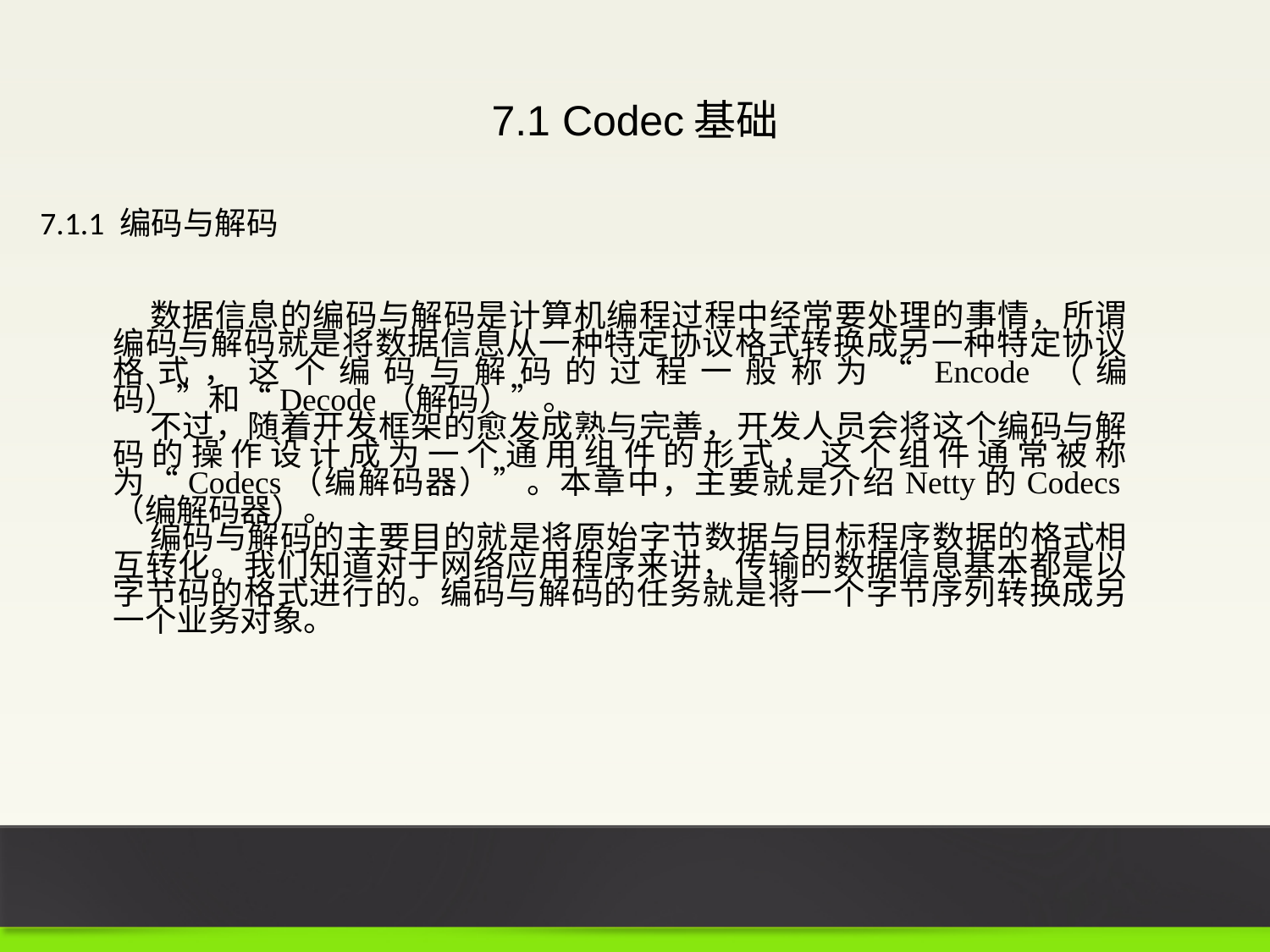

7.1 Codec基础
7.1.1 编码与解码
数据信息的编码与解码是计算机编程过程中经常要处理的事情，所谓编码与解码就是将数据信息从一种特定协议格式转换成另一种特定协议格式，这个编码与解码的过程一般称为“Encode（编码）”和“Decode（解码）”。
不过，随着开发框架的愈发成熟与完善，开发人员会将这个编码与解码的操作设计成为一个通用组件的形式，这个组件通常被称为“Codecs（编解码器）”。本章中，主要就是介绍Netty的Codecs（编解码器）。
编码与解码的主要目的就是将原始字节数据与目标程序数据的格式相互转化。我们知道对于网络应用程序来讲，传输的数据信息基本都是以字节码的格式进行的。编码与解码的任务就是将一个字节序列转换成另一个业务对象。